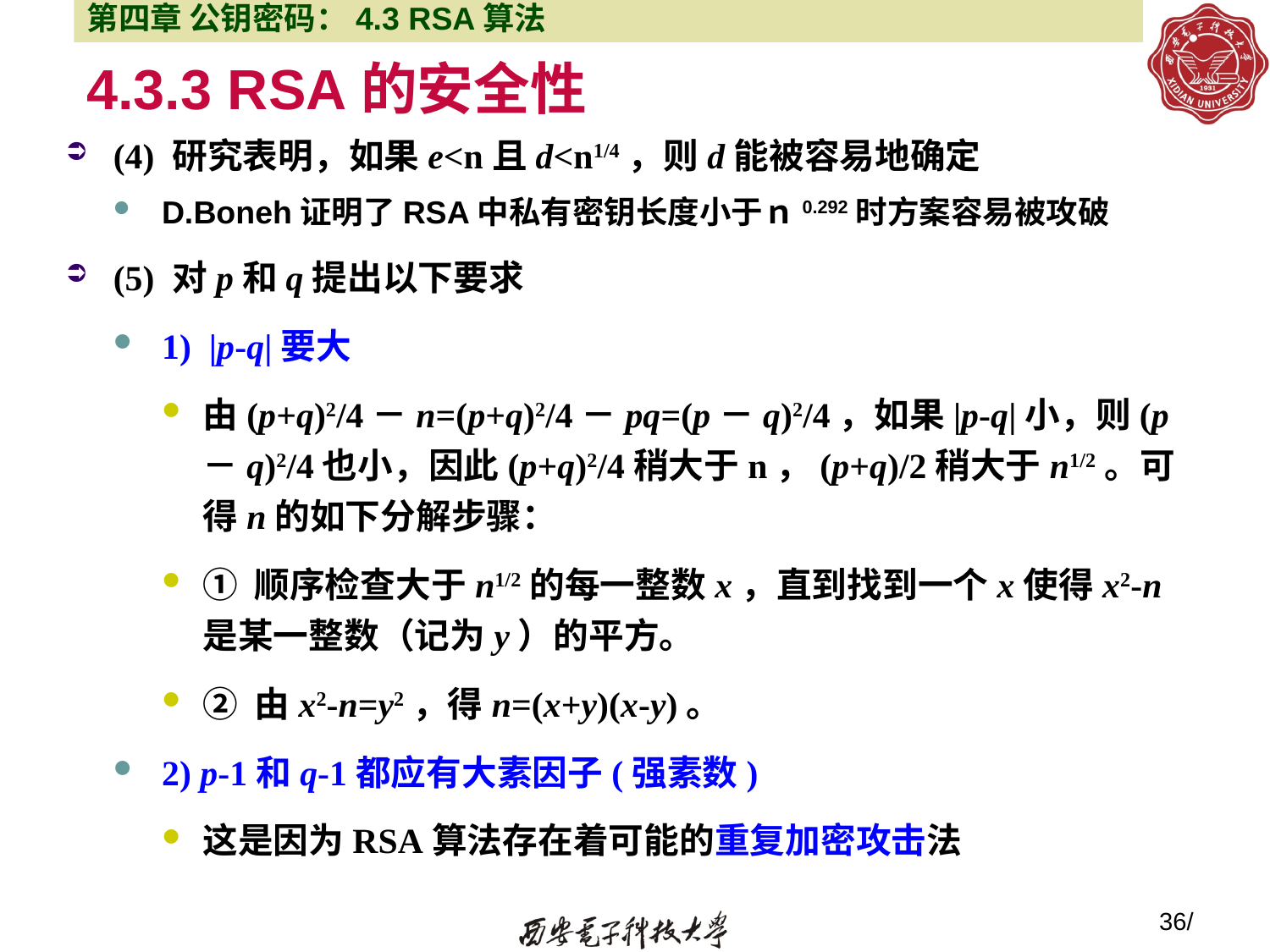

第四章 公钥密码：4.3 RSA算法
# 4.3.3 RSA的安全性
(4) 研究表明，如果e<n且d<n1/4，则d能被容易地确定
D.Boneh证明了RSA中私有密钥长度小于ｎ0.292时方案容易被攻破
(5) 对p和q提出以下要求
1)  |p-q|要大
由(p+q)2/4－n=(p+q)2/4－pq=(p－q)2/4，如果|p-q|小，则(p－q)2/4也小，因此(p+q)2/4稍大于n，(p+q)/2稍大于n1/2。可得n的如下分解步骤：
① 顺序检查大于n1/2的每一整数x，直到找到一个x使得x2-n是某一整数（记为y）的平方。
② 由x2-n=y2，得n=(x+y)(x-y)。
2) p-1和q-1都应有大素因子(强素数)
这是因为RSA算法存在着可能的重复加密攻击法
36/